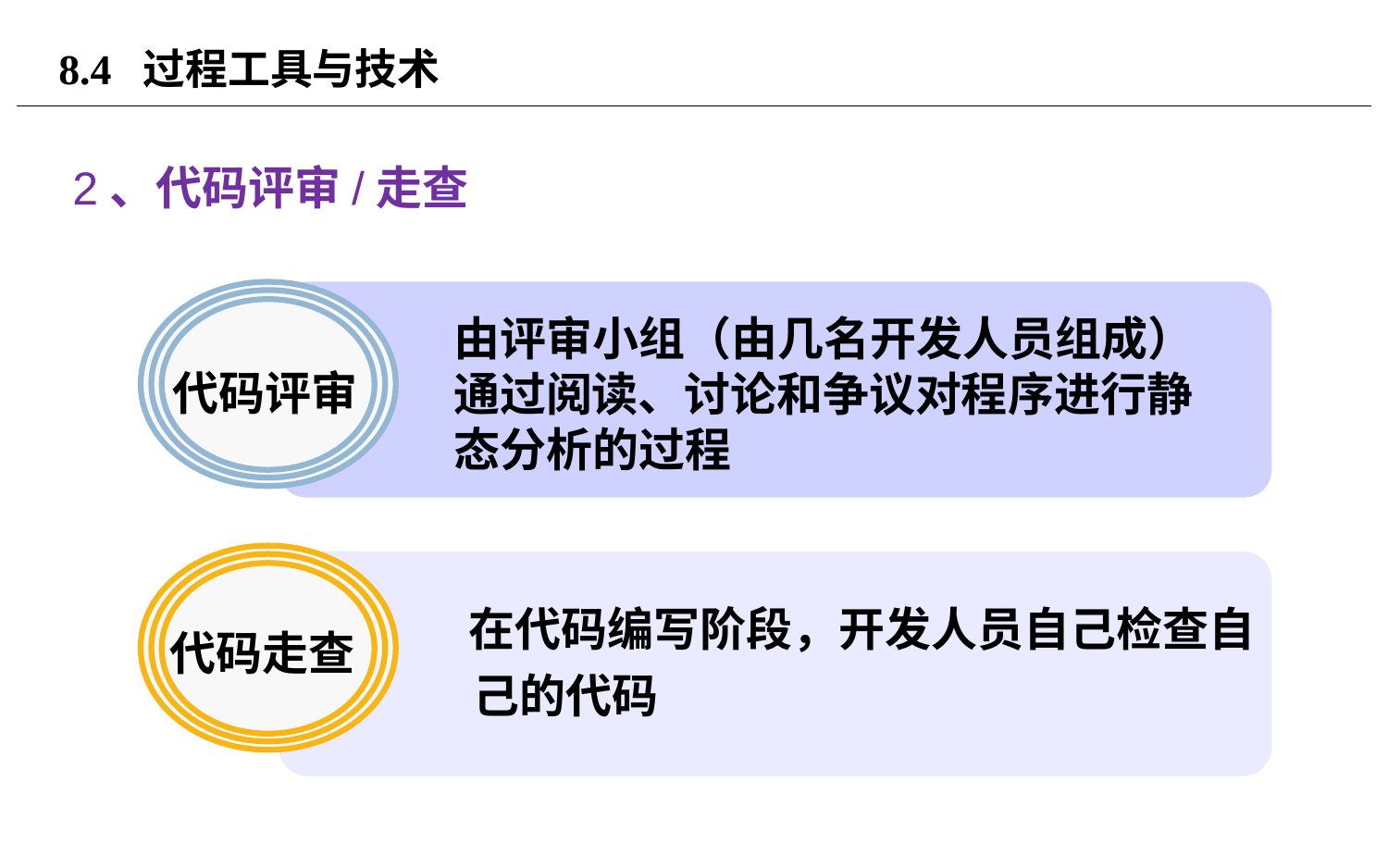

# 8.4  过程工具与技术
2、代码评审/走查

由评审小组（由几名开发人员组成）通过阅读、讨论和争议对程序进行静态分析的过程
代码评审

在代码编写阶段，开发人员自己检查自
      己的代码
代码走查